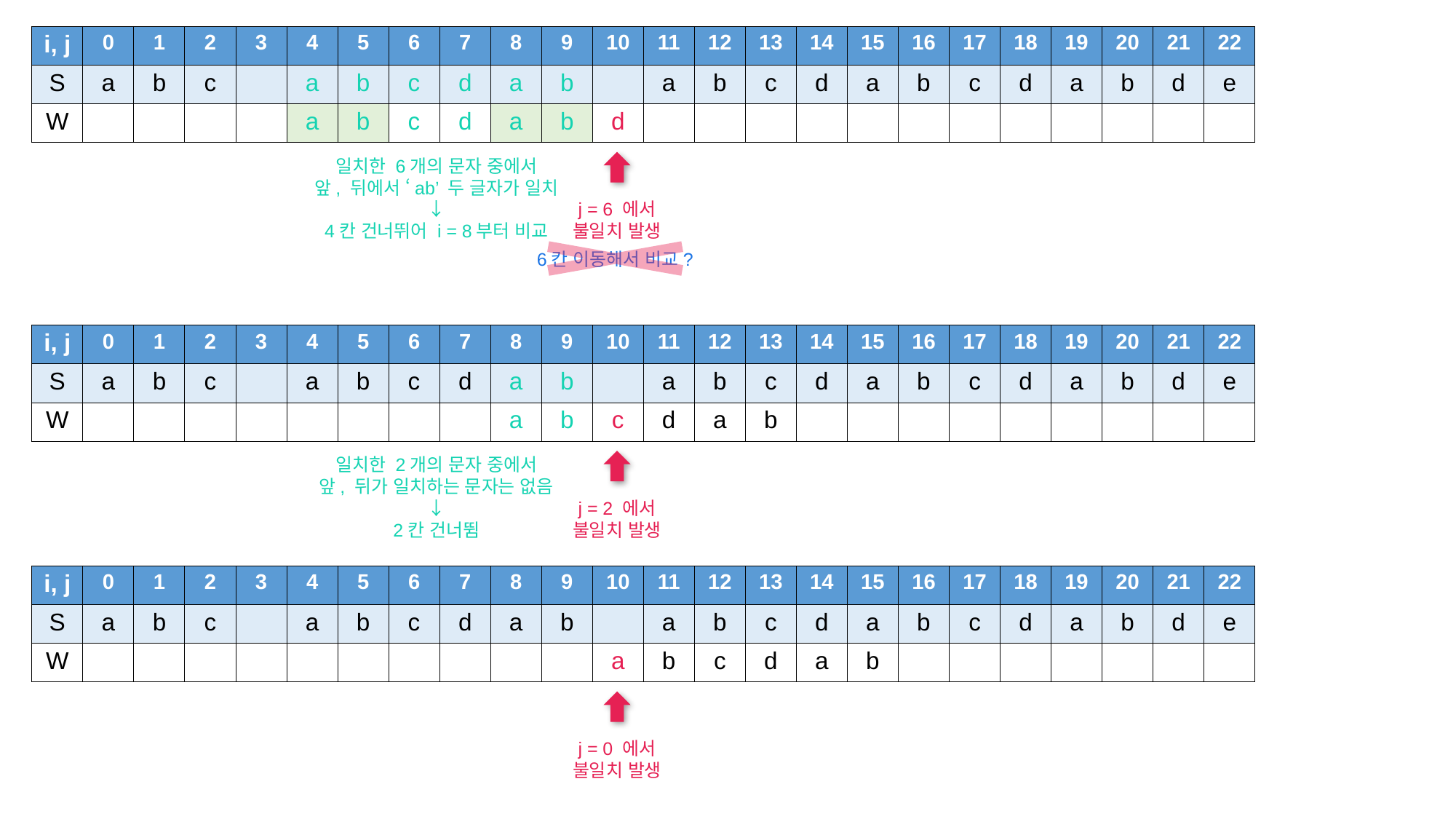

| i, j | 0 | 1 | 2 | 3 | 4 | 5 | 6 | 7 | 8 | 9 | 10 | 11 | 12 | 13 | 14 | 15 | 16 | 17 | 18 | 19 | 20 | 21 | 22 |
| --- | --- | --- | --- | --- | --- | --- | --- | --- | --- | --- | --- | --- | --- | --- | --- | --- | --- | --- | --- | --- | --- | --- | --- |
| S | a | b | c |  | a | b | c | d | a | b |  | a | b | c | d | a | b | c | d | a | b | d | e |
| W |  |  |  |  | a | b | c | d | a | b | d |  |  |  |  |  |  |  |  |  |  |  |  |
일치한 6개의 문자 중에서
앞, 뒤에서 ‘ab’ 두 글자가 일치
↓
4칸 건너뛰어 i = 8부터 비교

j = 6 에서
불일치 발생

6칸 이동해서 비교?
| i, j | 0 | 1 | 2 | 3 | 4 | 5 | 6 | 7 | 8 | 9 | 10 | 11 | 12 | 13 | 14 | 15 | 16 | 17 | 18 | 19 | 20 | 21 | 22 |
| --- | --- | --- | --- | --- | --- | --- | --- | --- | --- | --- | --- | --- | --- | --- | --- | --- | --- | --- | --- | --- | --- | --- | --- |
| S | a | b | c |  | a | b | c | d | a | b |  | a | b | c | d | a | b | c | d | a | b | d | e |
| W |  |  |  |  |  |  |  |  | a | b | c | d | a | b |  |  |  |  |  |  |  |  |  |
일치한 2개의 문자 중에서
앞, 뒤가 일치하는 문자는 없음
↓
2칸 건너뜀

j = 2 에서
불일치 발생
| i, j | 0 | 1 | 2 | 3 | 4 | 5 | 6 | 7 | 8 | 9 | 10 | 11 | 12 | 13 | 14 | 15 | 16 | 17 | 18 | 19 | 20 | 21 | 22 |
| --- | --- | --- | --- | --- | --- | --- | --- | --- | --- | --- | --- | --- | --- | --- | --- | --- | --- | --- | --- | --- | --- | --- | --- |
| S | a | b | c |  | a | b | c | d | a | b |  | a | b | c | d | a | b | c | d | a | b | d | e |
| W |  |  |  |  |  |  |  |  |  |  | a | b | c | d | a | b |  |  |  |  |  |  |  |

j = 0 에서
불일치 발생